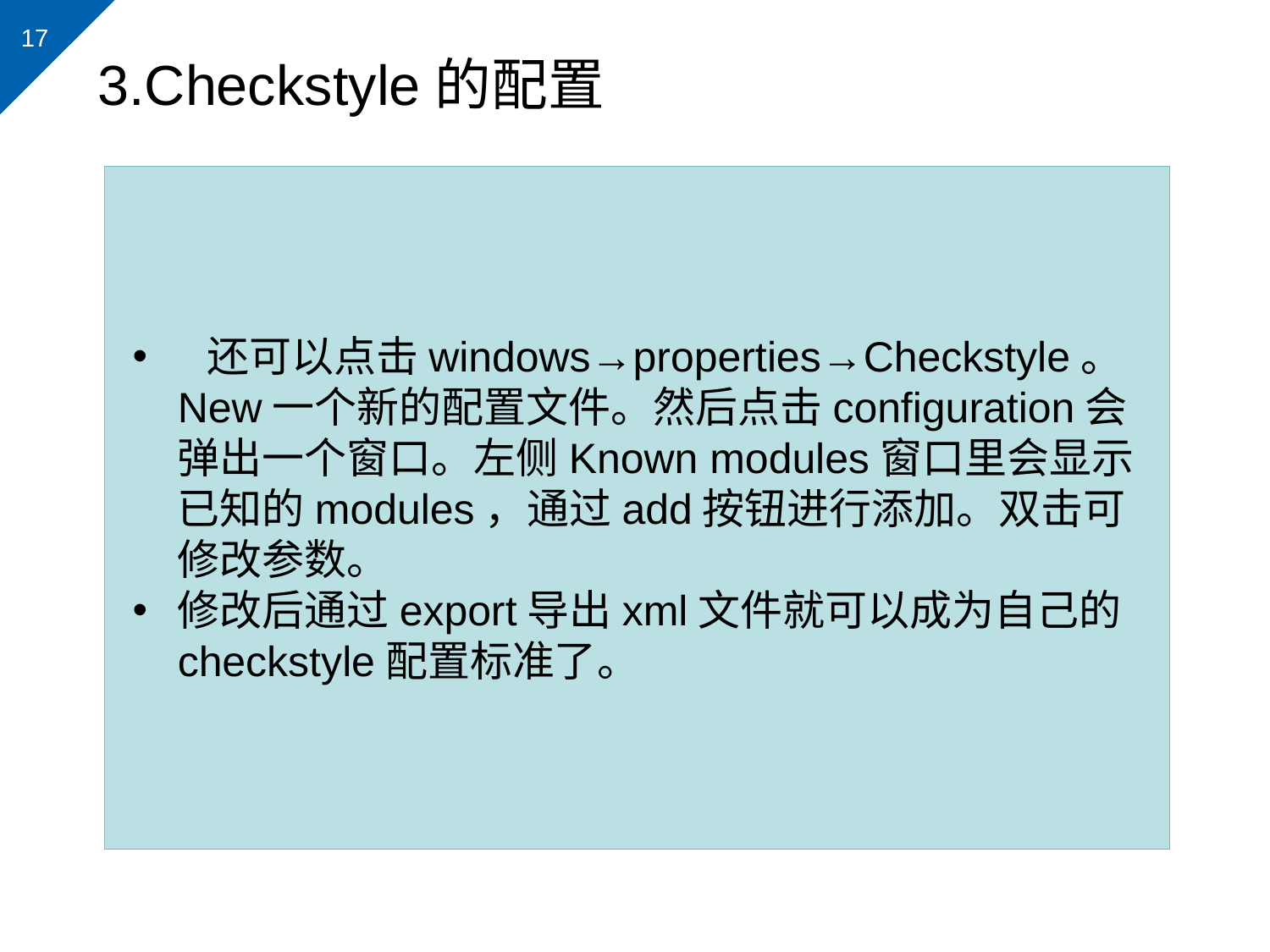

3.Checkstyle的配置
  还可以点击windows→properties→Checkstyle。New一个新的配置文件。然后点击configuration会弹出一个窗口。左侧Known modules窗口里会显示已知的modules，通过add按钮进行添加。双击可修改参数。
修改后通过export导出xml文件就可以成为自己的checkstyle配置标准了。